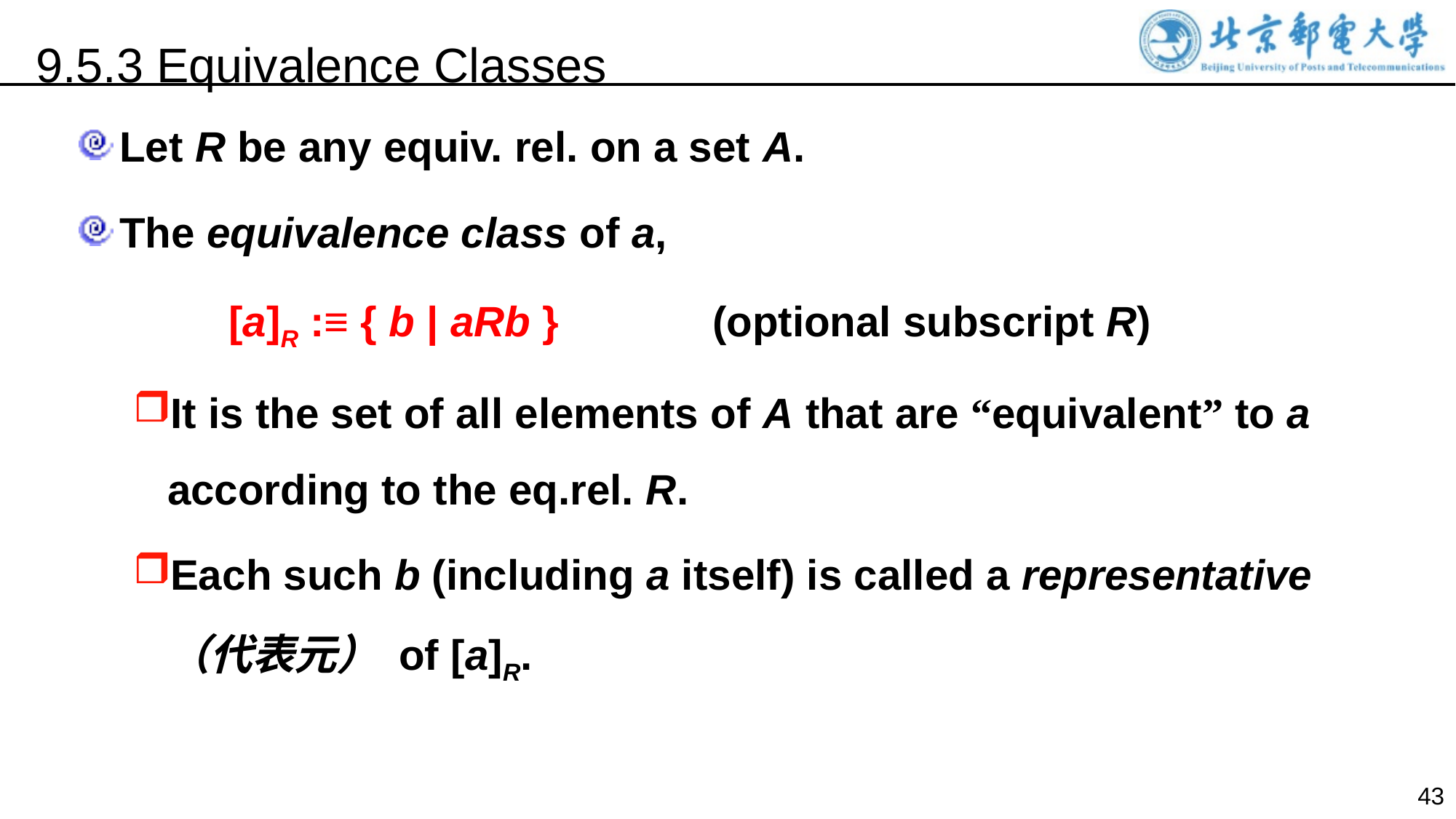

9.5.3 Equivalence Classes
Let R be any equiv. rel. on a set A.
The equivalence class of a,
	[a]R :≡ { b | aRb }	    (optional subscript R)
It is the set of all elements of A that are “equivalent” to a according to the eq.rel. R.
Each such b (including a itself) is called a representative（代表元） of [a]R.